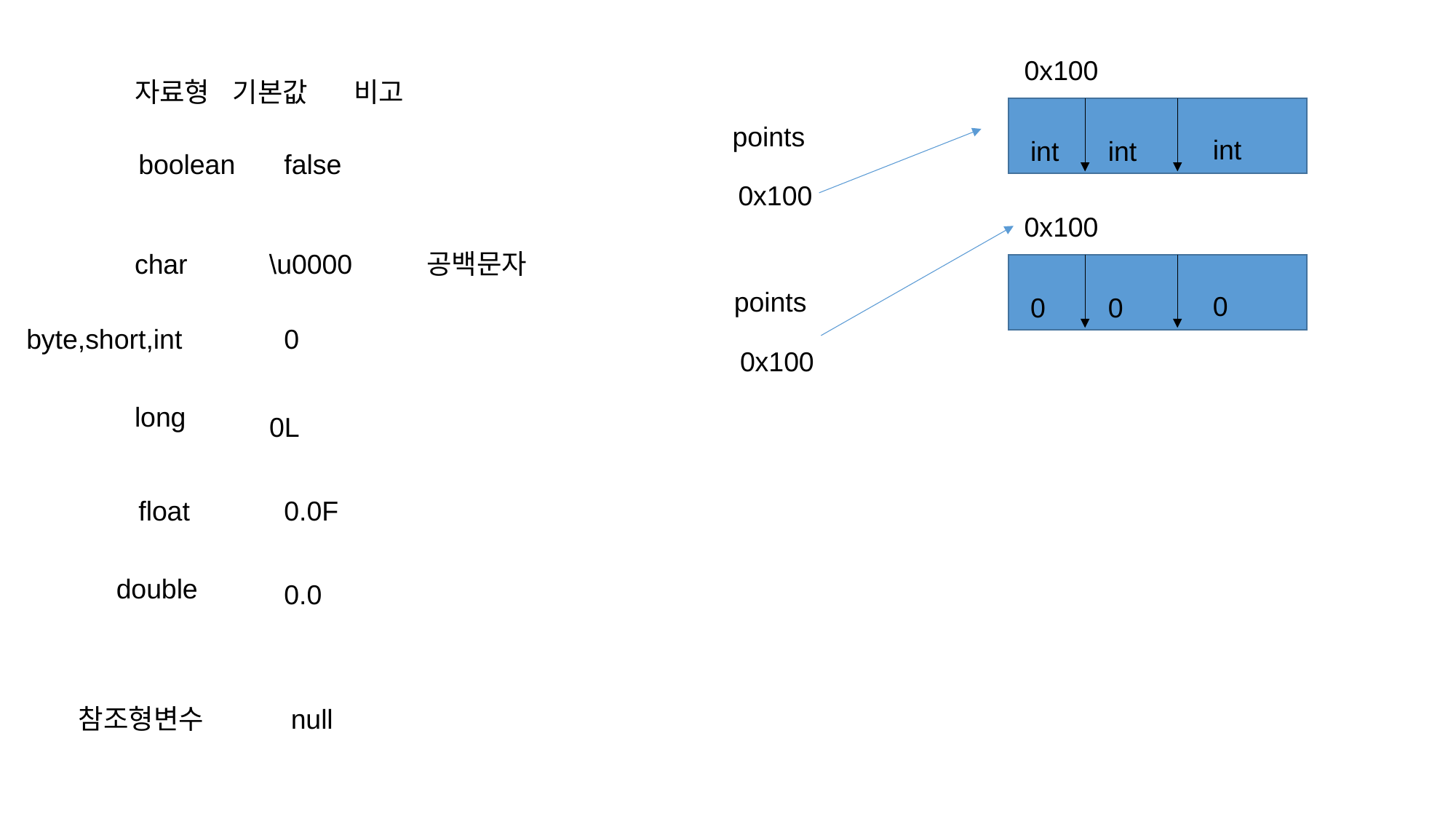

0x100
자료형   기본값      비고

points
int
int
int
boolean
false
0x100
0x100
char
\u0000
공백문자

points
0
0
0
byte,short,int
0
0x100
long
0L
float
0.0F
double
0.0
참조형변수
null